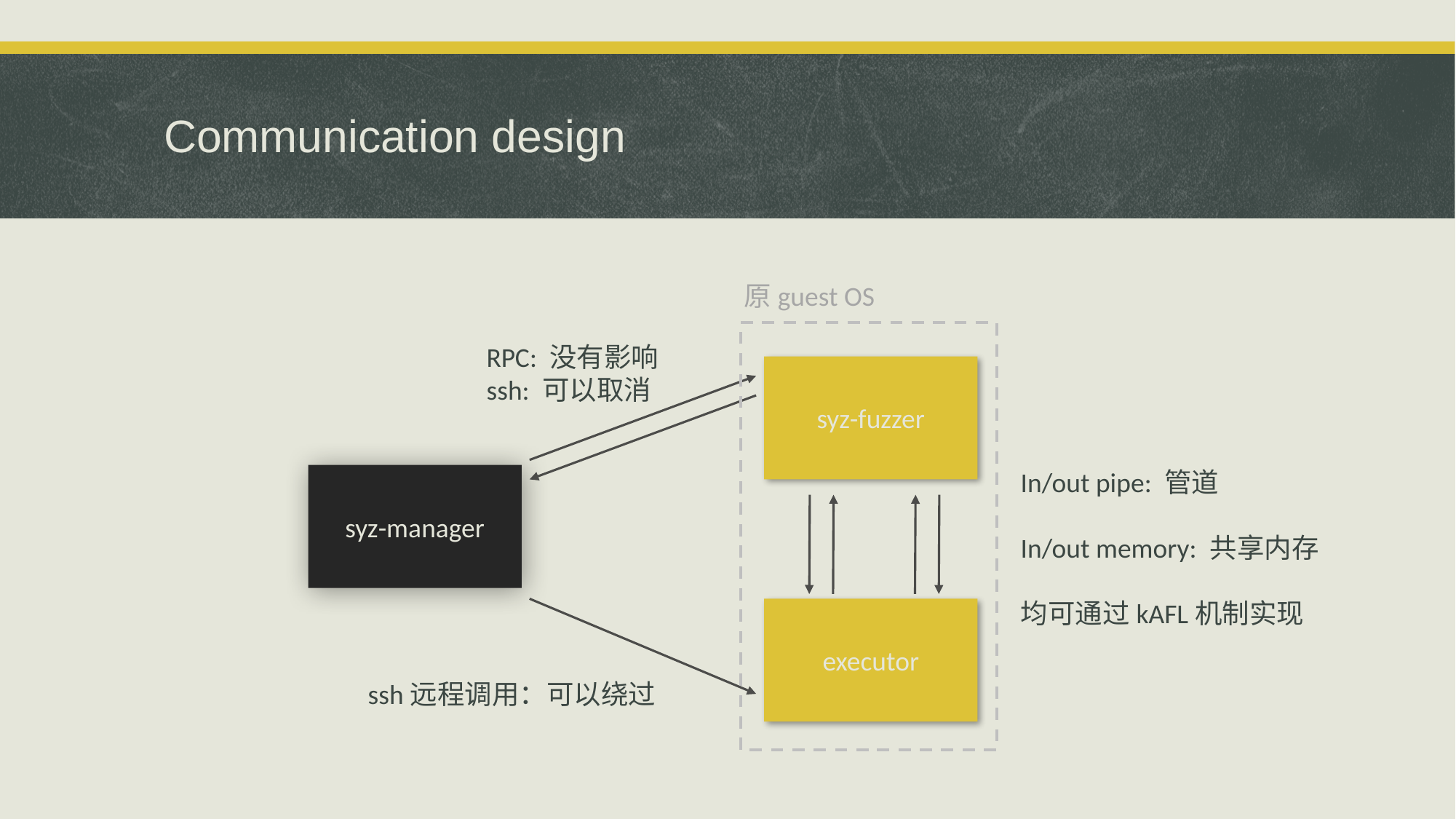

# Communication design
原guest OS

RPC: 没有影响
ssh: 可以取消
syz-fuzzer
In/out pipe: 管道

In/out memory: 共享内存

均可通过kAFL机制实现
syz-manager
executor
ssh远程调用：可以绕过